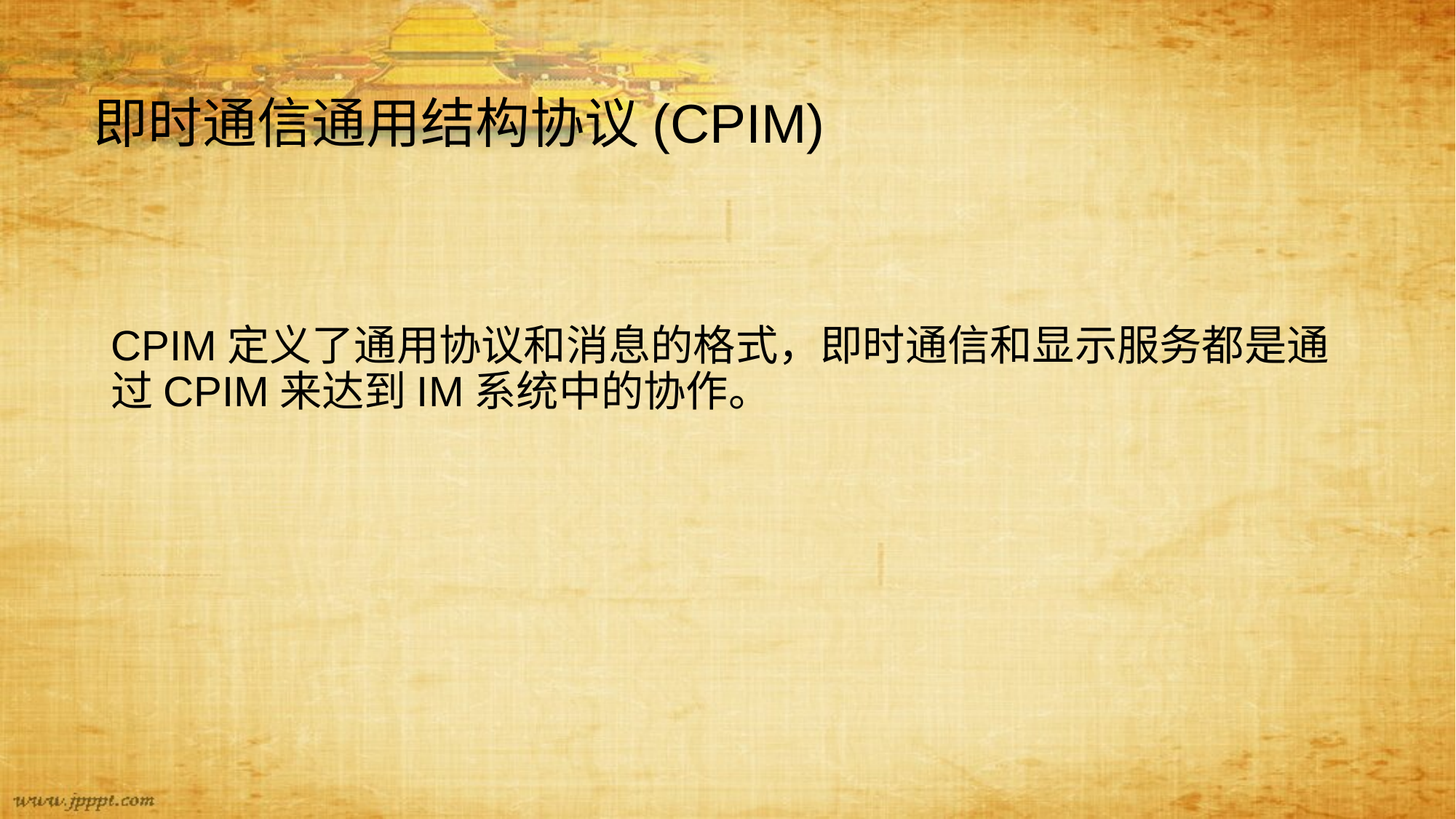

# 即时通信通用结构协议(CPIM)
CPIM定义了通用协议和消息的格式，即时通信和显示服务都是通过CPIM来达到IM系统中的协作。